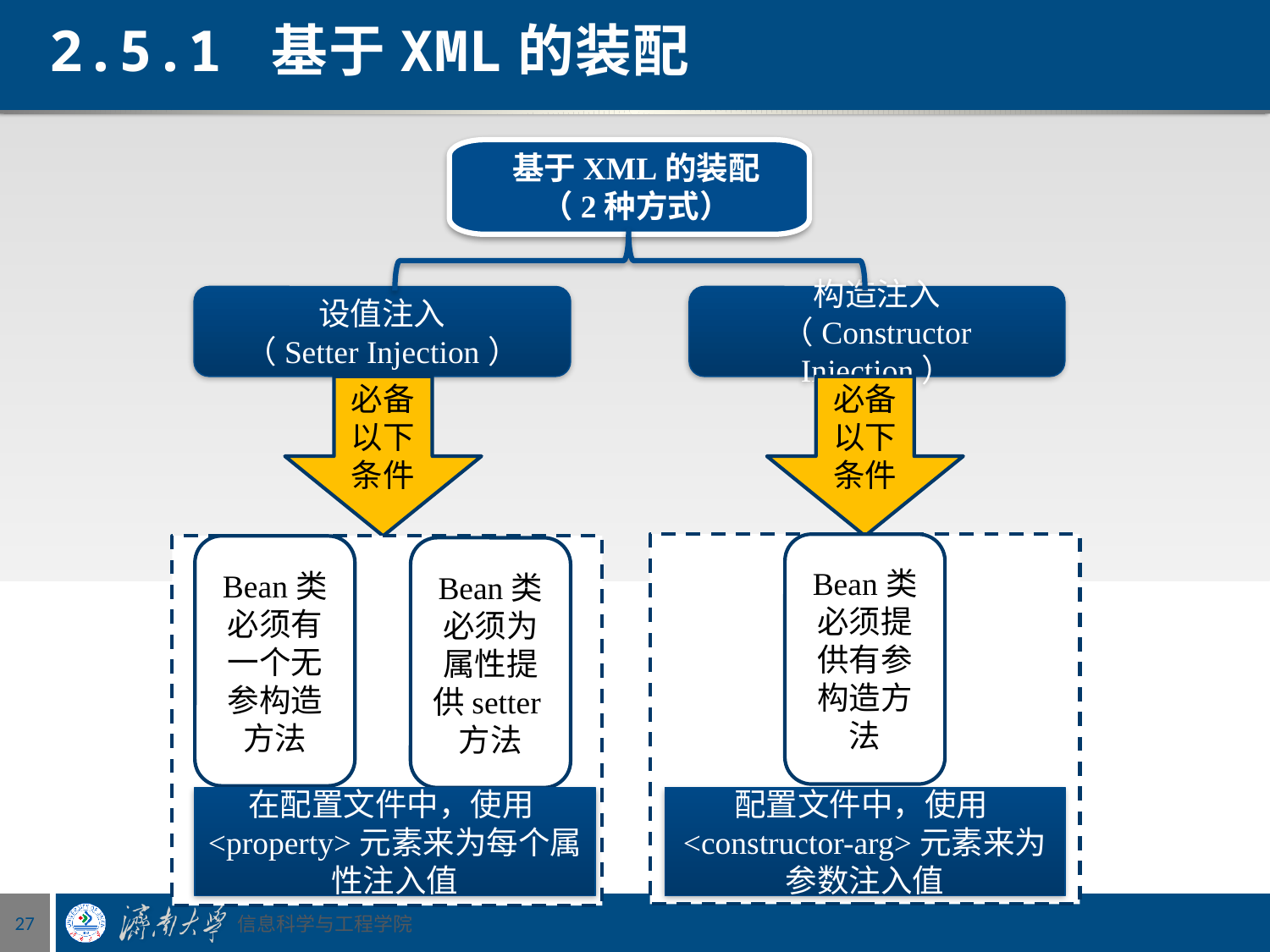

# 2.5.1 基于XML的装配

基于XML的装配
（2种方式）
设值注入
（Setter Injection）
构造注入
（Constructor Injection）
必备以下条件
必备以下条件

Bean类必须提供有参构造方法

Bean类必须有一个无参构造方法
Bean类必须为属性提供setter方法
在配置文件中，使用<property>元素来为每个属性注入值
配置文件中，使用<constructor-arg>元素来为参数注入值